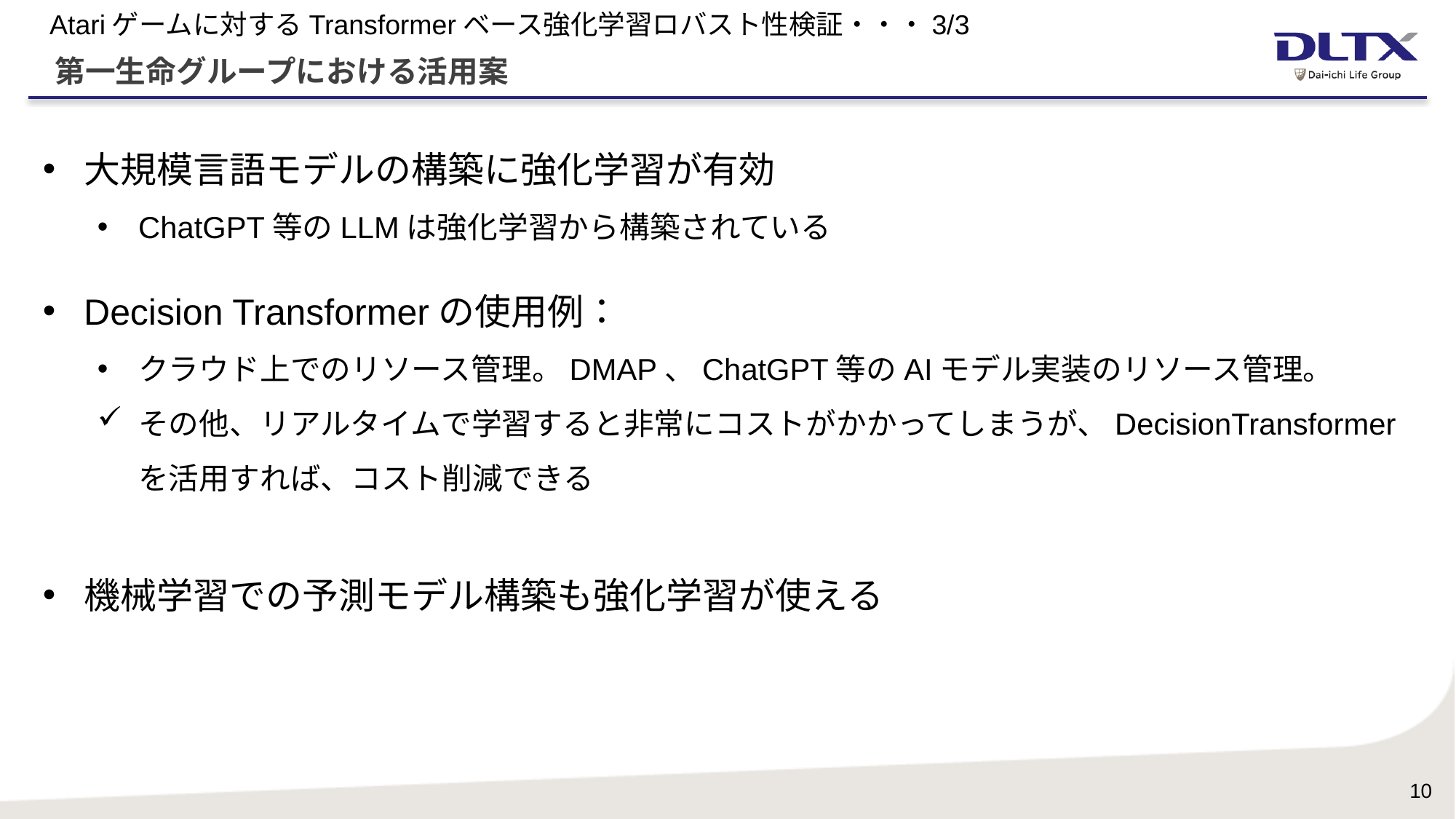

Atariゲームに対するTransformerベース強化学習ロバスト性検証・・・3/3
第一生命グループにおける活用案
大規模言語モデルの構築に強化学習が有効
ChatGPT等のLLMは強化学習から構築されている

Decision Transformerの使用例：
クラウド上でのリソース管理。DMAP、ChatGPT等のAIモデル実装のリソース管理。
その他、リアルタイムで学習すると非常にコストがかかってしまうが、DecisionTransformerを活用すれば、コスト削減できる

機械学習での予測モデル構築も強化学習が使える

10